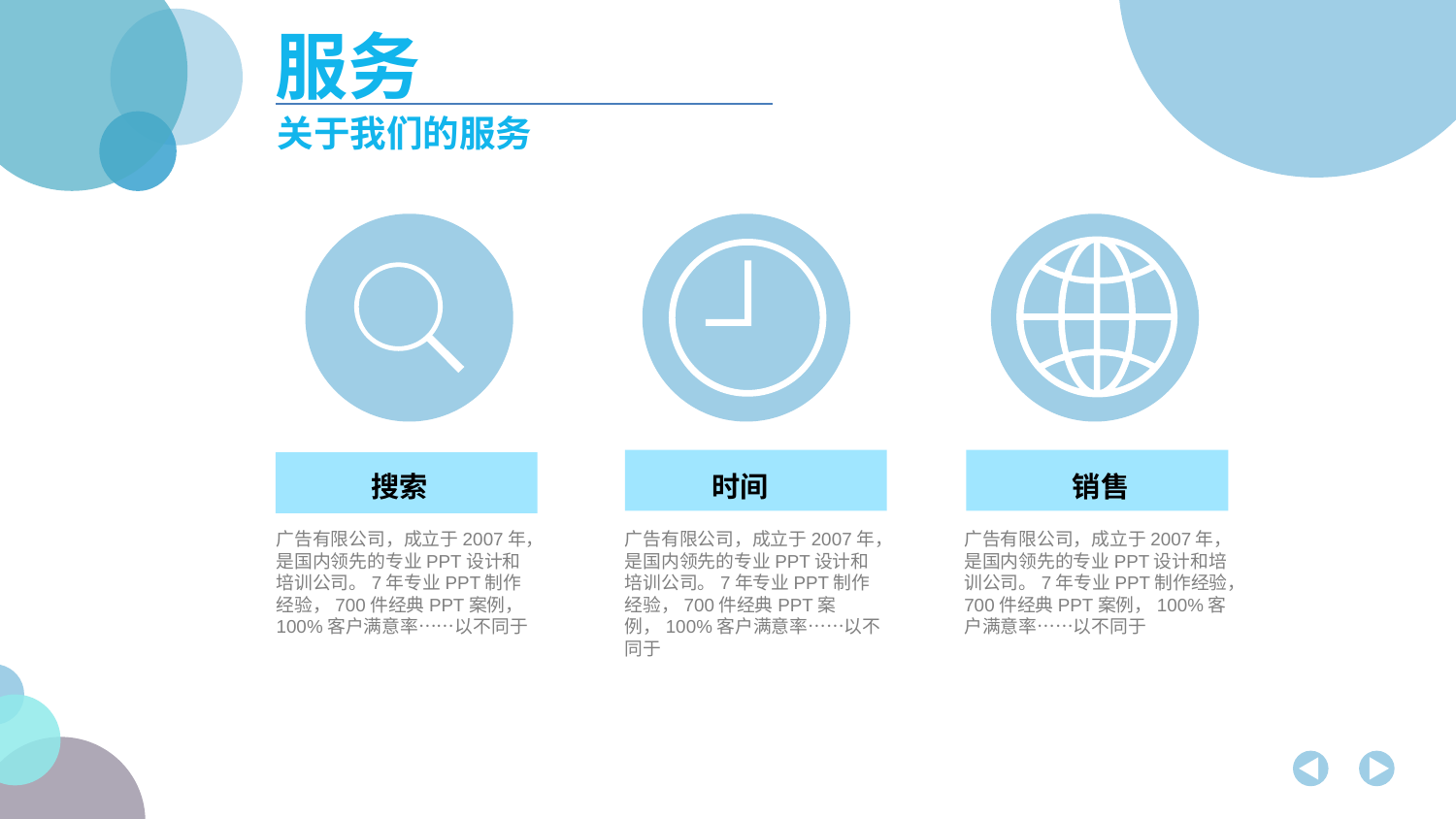

服务
关于我们的服务

0

搜索
时间
销售
广告有限公司，成立于2007年，是国内领先的专业PPT设计和培训公司。7年专业PPT制作经验，700件经典PPT案例，100%客户满意率……以不同于
广告有限公司，成立于2007年，是国内领先的专业PPT设计和培训公司。7年专业PPT制作经验，700件经典PPT案例，100%客户满意率……以不同于
广告有限公司，成立于2007年，是国内领先的专业PPT设计和培训公司。7年专业PPT制作经验，700件经典PPT案例，100%客户满意率……以不同于